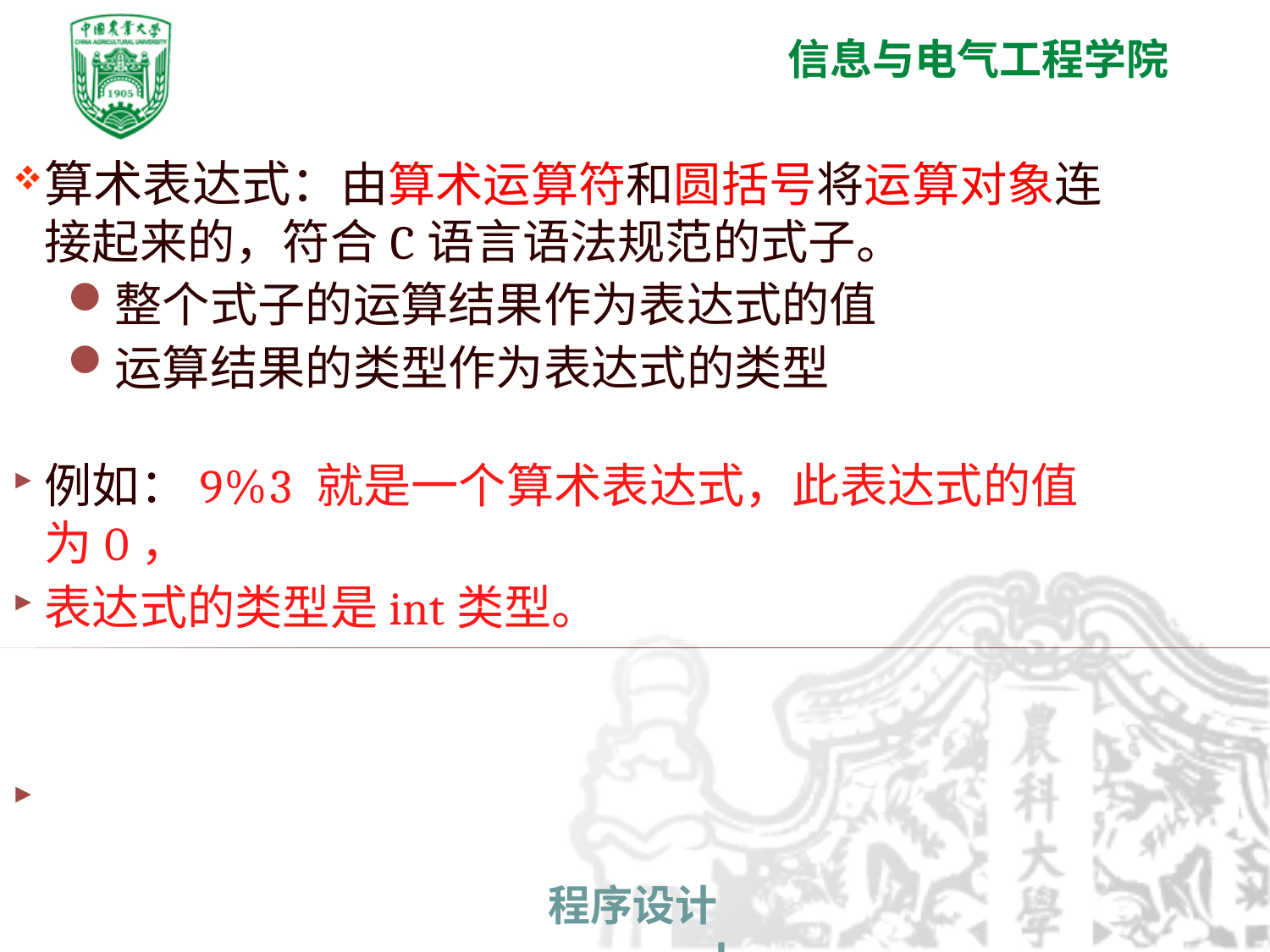

算术表达式：由算术运算符和圆括号将运算对象连接起来的，符合C语言语法规范的式子。
整个式子的运算结果作为表达式的值
运算结果的类型作为表达式的类型

例如：9%3 就是一个算术表达式，此表达式的值为0，
表达式的类型是int类型。